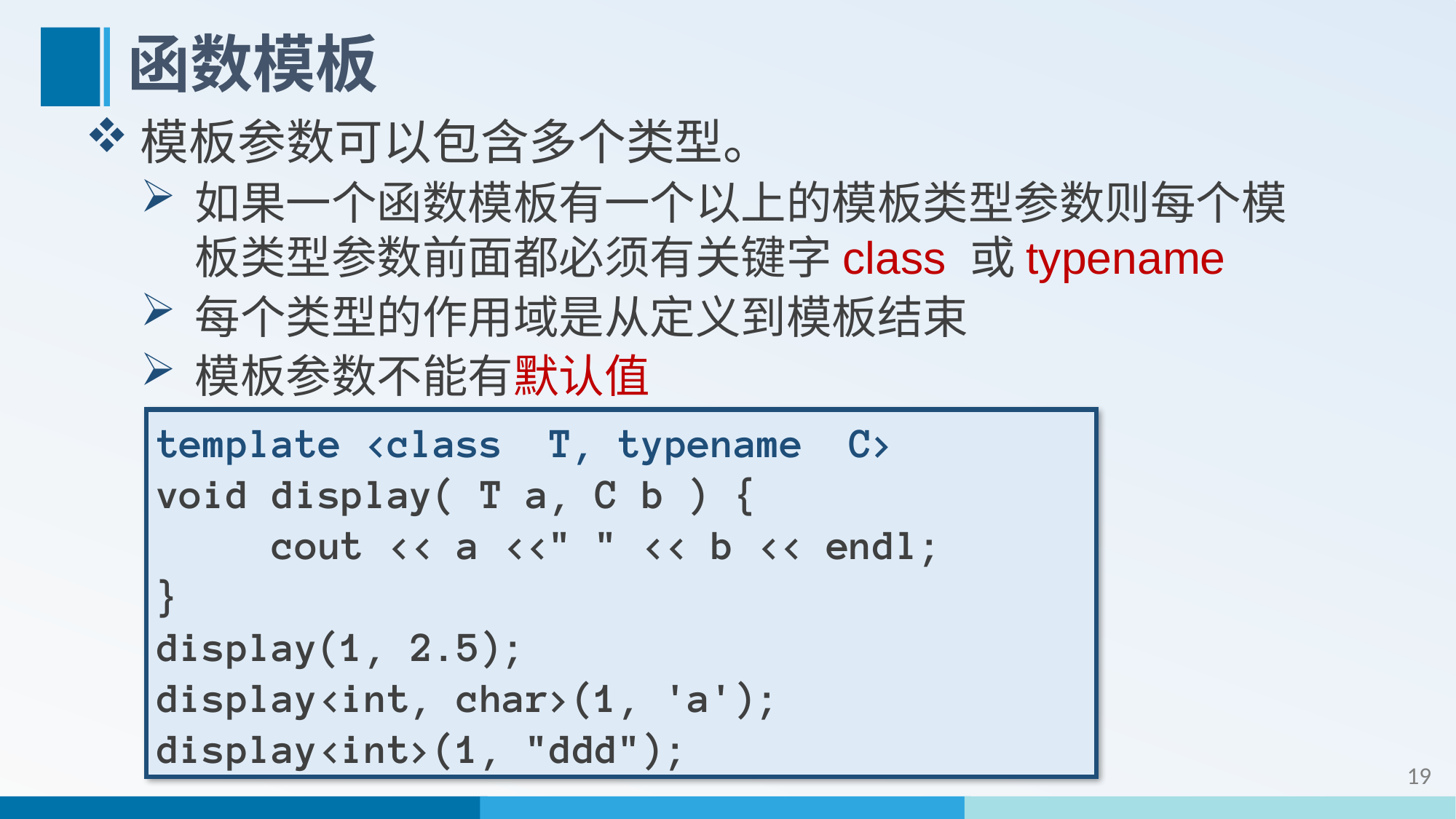

# 函数模板
模板参数可以包含多个类型。
如果一个函数模板有一个以上的模板类型参数则每个模板类型参数前面都必须有关键字class 或typename
每个类型的作用域是从定义到模板结束
模板参数不能有默认值
template <class  T, typename  C>
void display( T a, C b ) {
     cout << a <<" " << b << endl;
}
display(1, 2.5);
display<int, char>(1, 'a');
display<int>(1, "ddd");